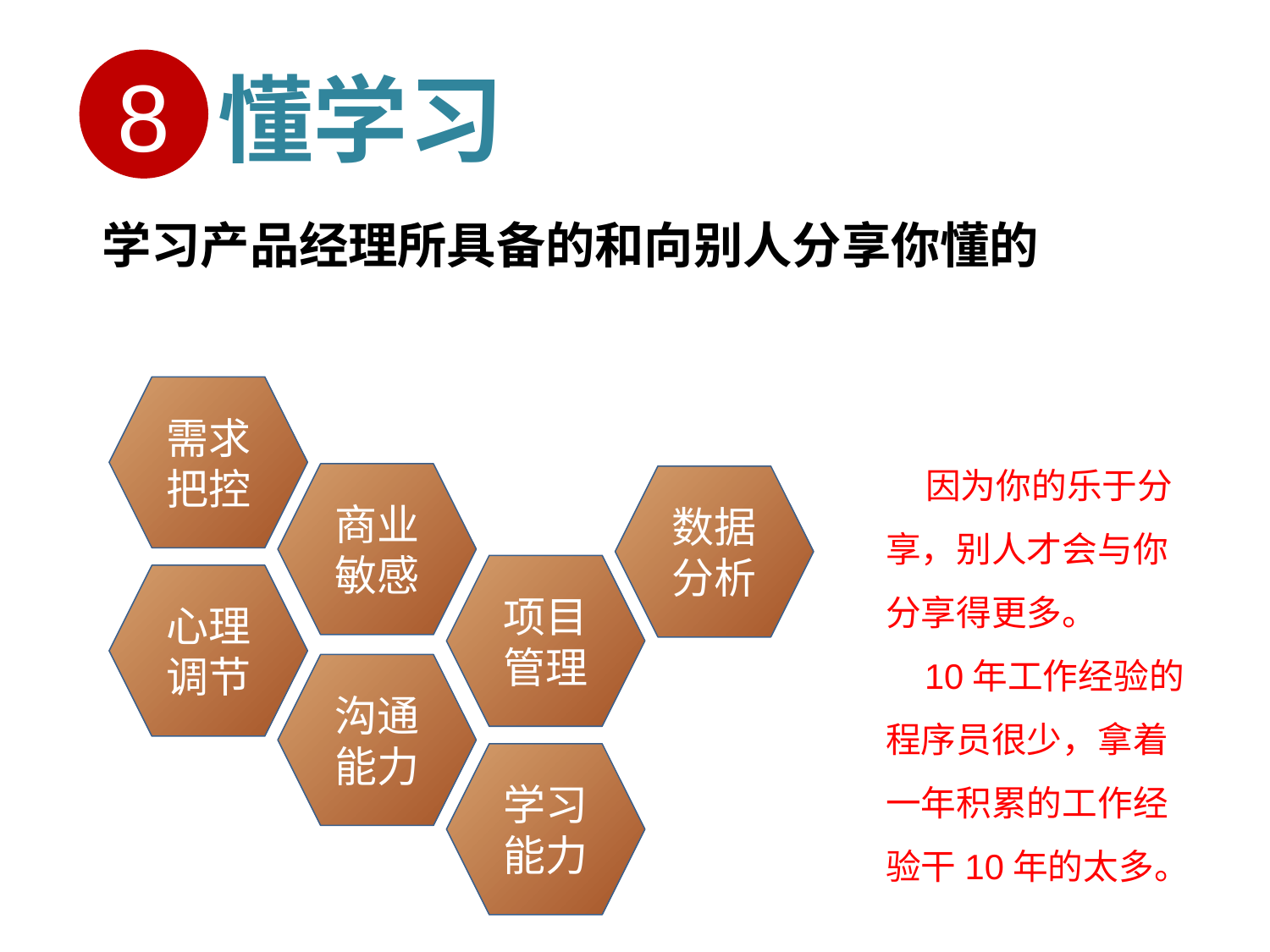

# 懂学习
8
学习产品经理所具备的和向别人分享你懂的
需求
把控
    因为你的乐于分享，别人才会与你分享得更多。
    10年工作经验的程序员很少，拿着一年积累的工作经验干10年的太多。
商业敏感
数据分析
项目管理
心理调节
沟通能力
学习能力